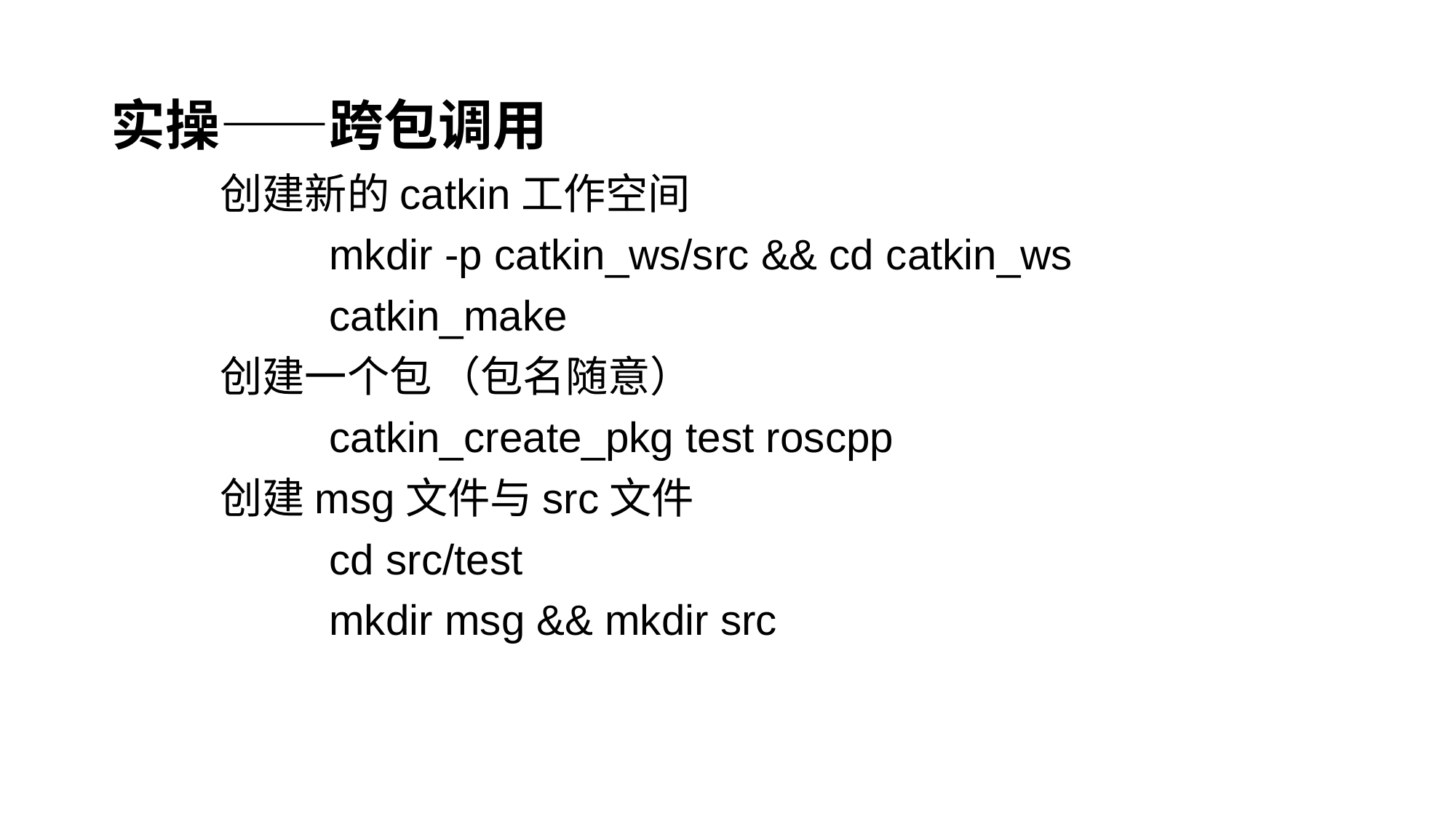

实操——跨包调用
	创建新的catkin工作空间
		mkdir -p catkin_ws/src && cd catkin_ws
		catkin_make
	创建一个包	（包名随意）
		catkin_create_pkg test roscpp
	创建msg文件与src文件
		cd src/test
		mkdir msg && mkdir src